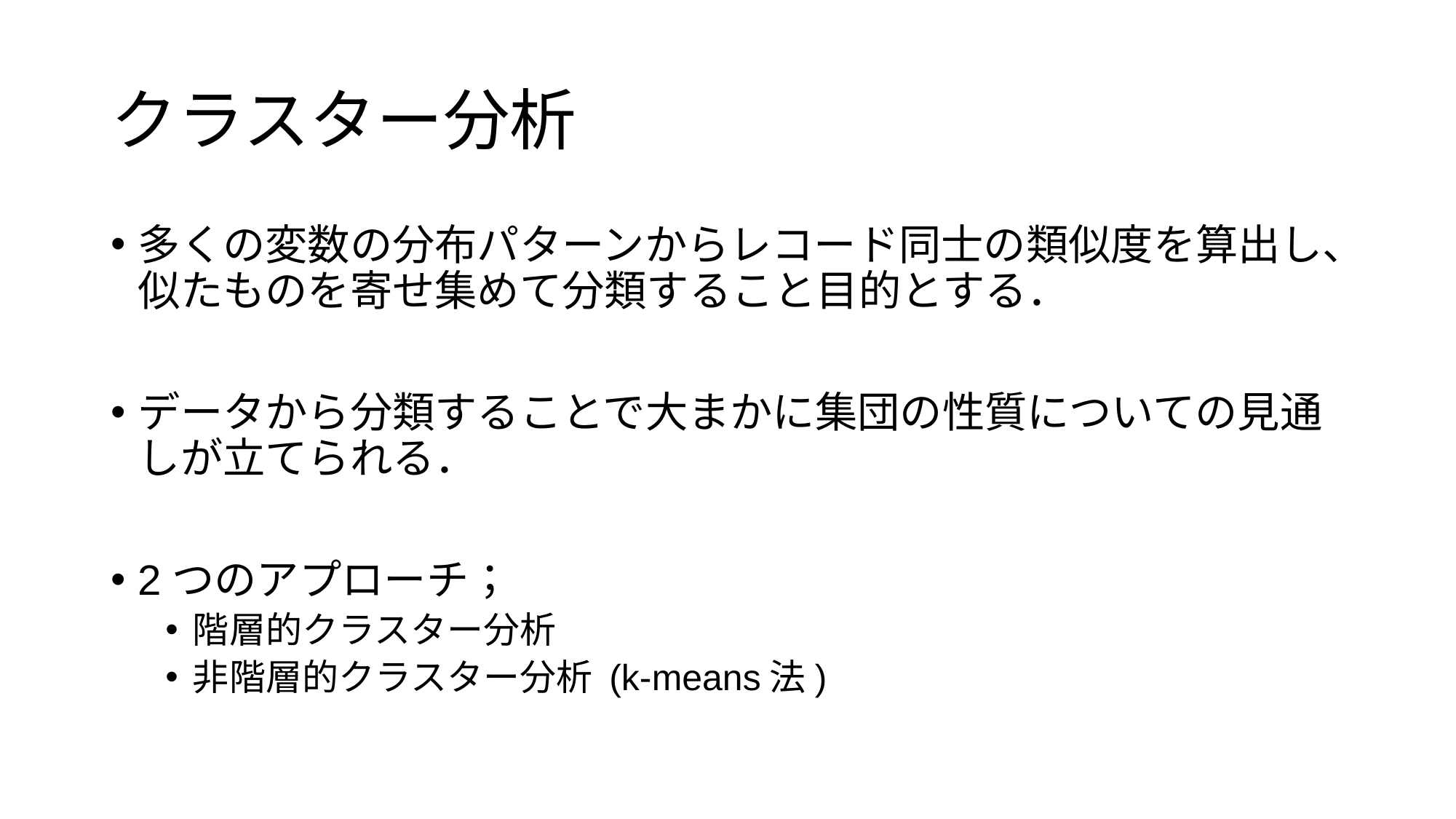

# クラスター分析
多くの変数の分布パターンからレコード同士の類似度を算出し、似たものを寄せ集めて分類すること目的とする．

データから分類することで大まかに集団の性質についての見通しが立てられる．

2つのアプローチ；
階層的クラスター分析
非階層的クラスター分析 (k-means法)